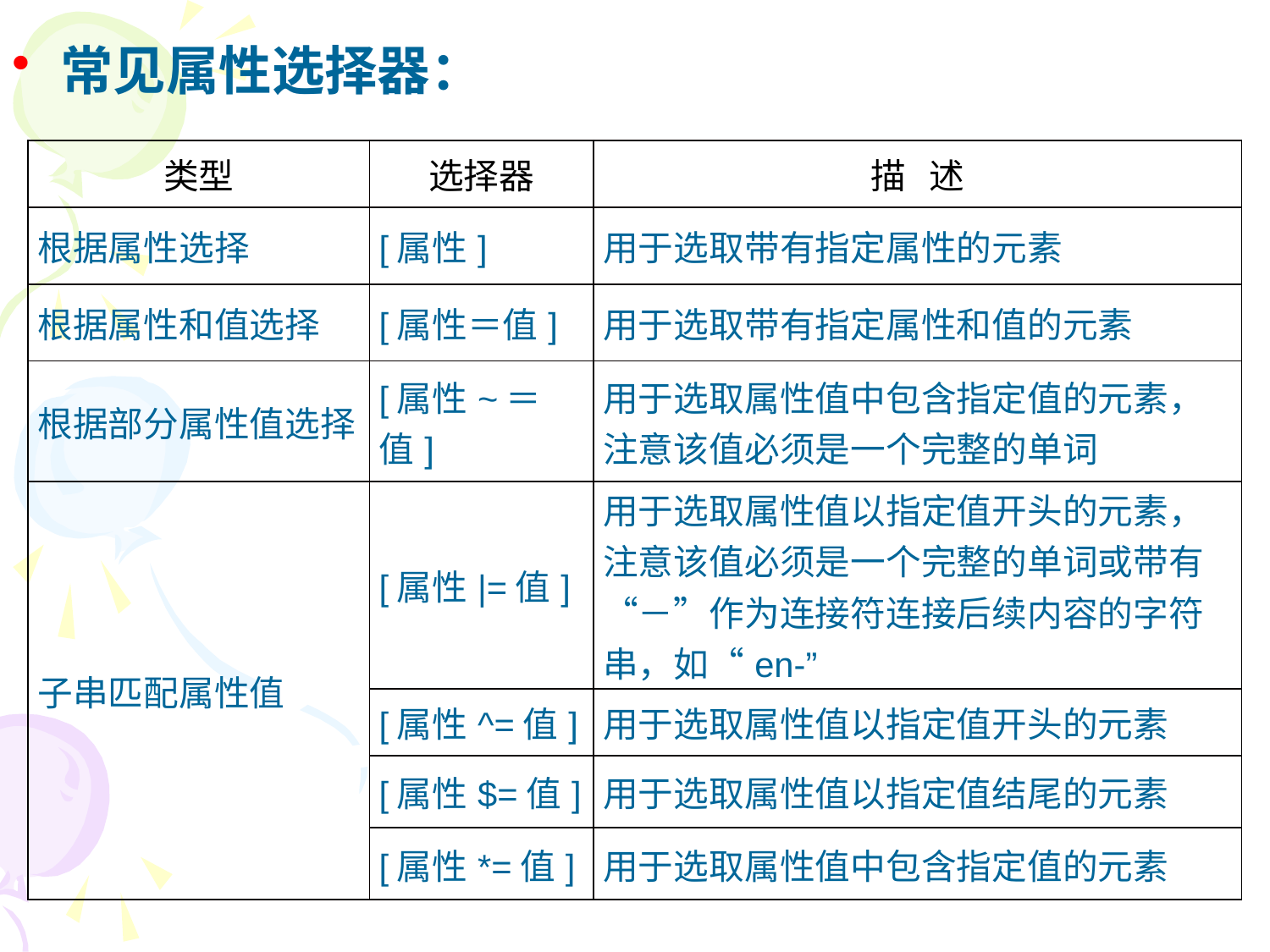

常见属性选择器：

| 类型 | 选择器 | 描 述 |
| --- | --- | --- |
| 根据属性选择 | [属性] | 用于选取带有指定属性的元素 |
| 根据属性和值选择 | [属性＝值] | 用于选取带有指定属性和值的元素 |
| 根据部分属性值选择 | [属性~＝值] | 用于选取属性值中包含指定值的元素，注意该值必须是一个完整的单词 |
| 子串匹配属性值 | [属性|=值] | 用于选取属性值以指定值开头的元素，注意该值必须是一个完整的单词或带有“－”作为连接符连接后续内容的字符串，如“en-” |
|  | [属性^=值] | 用于选取属性值以指定值开头的元素 |
|  | [属性$=值] | 用于选取属性值以指定值结尾的元素 |
|  | [属性\*=值] | 用于选取属性值中包含指定值的元素 |